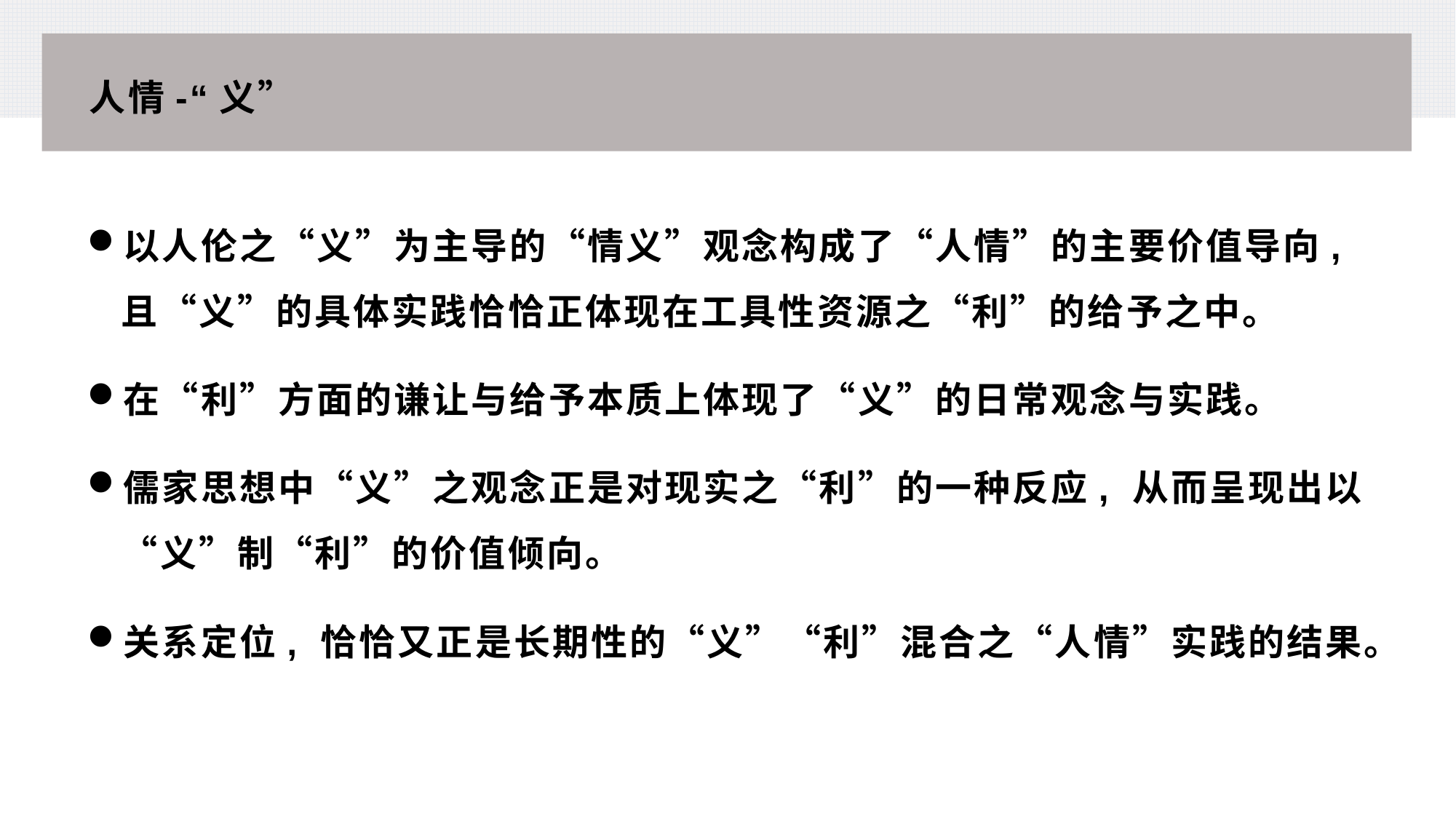

# 人情-“义”
以人伦之“义”为主导的“情义”观念构成了“人情”的主要价值导向, 且“义”的具体实践恰恰正体现在工具性资源之“利”的给予之中。
在“利”方面的谦让与给予本质上体现了“义”的日常观念与实践。
儒家思想中“义”之观念正是对现实之“利”的一种反应, 从而呈现出以“义”制“利”的价值倾向。
关系定位, 恰恰又正是长期性的“义”“利”混合之“人情”实践的结果。